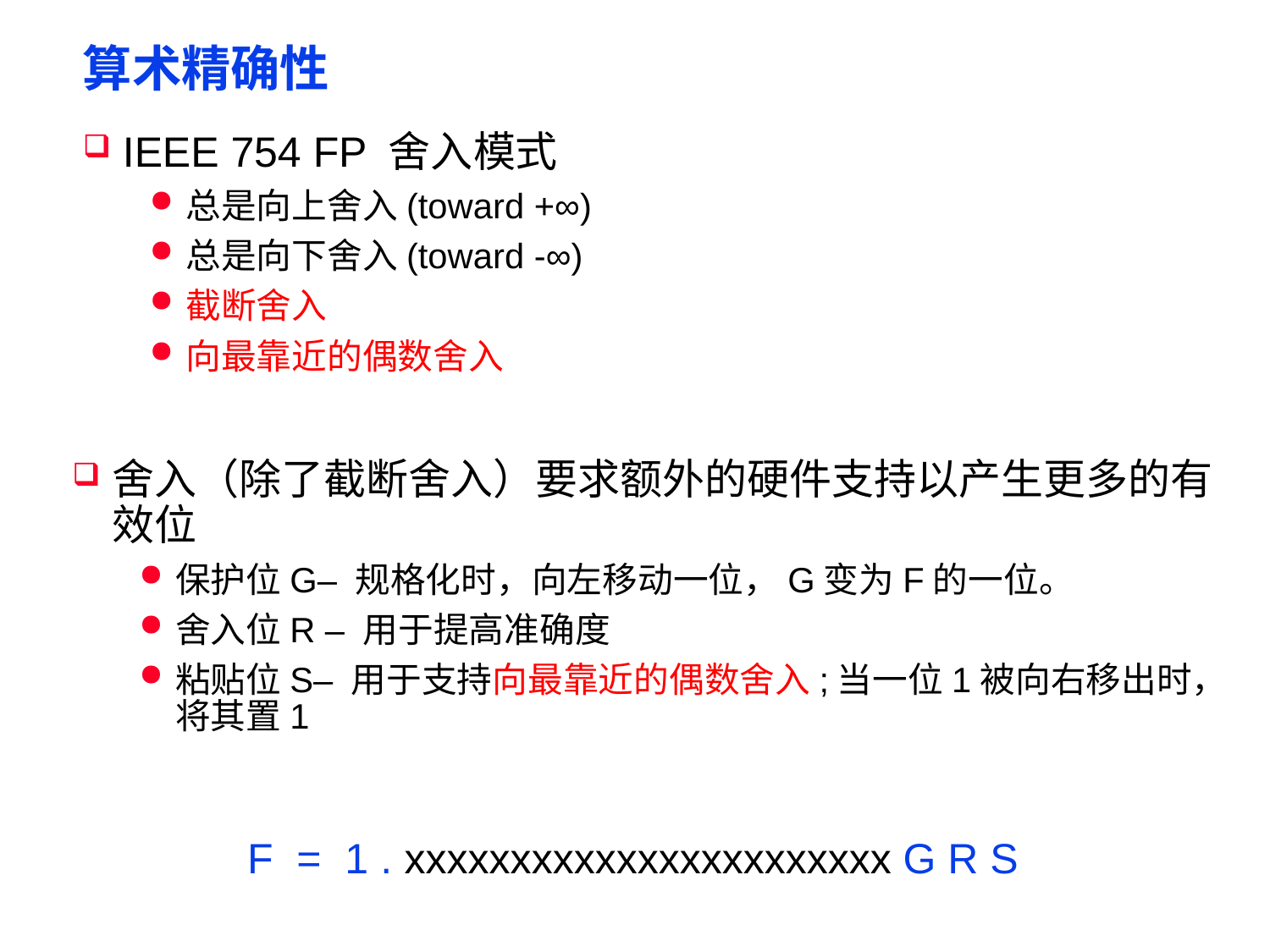

# 算术精确性
IEEE 754 FP 舍入模式
总是向上舍入(toward +∞)
总是向下舍入(toward -∞)
截断舍入
向最靠近的偶数舍入
舍入（除了截断舍入）要求额外的硬件支持以产生更多的有效位
保护位G– 规格化时，向左移动一位，G变为F的一位。
舍入位R – 用于提高准确度
粘贴位S– 用于支持向最靠近的偶数舍入;当一位1被向右移出时，将其置1
F  =  1 . xxxxxxxxxxxxxxxxxxxxxxx G R S